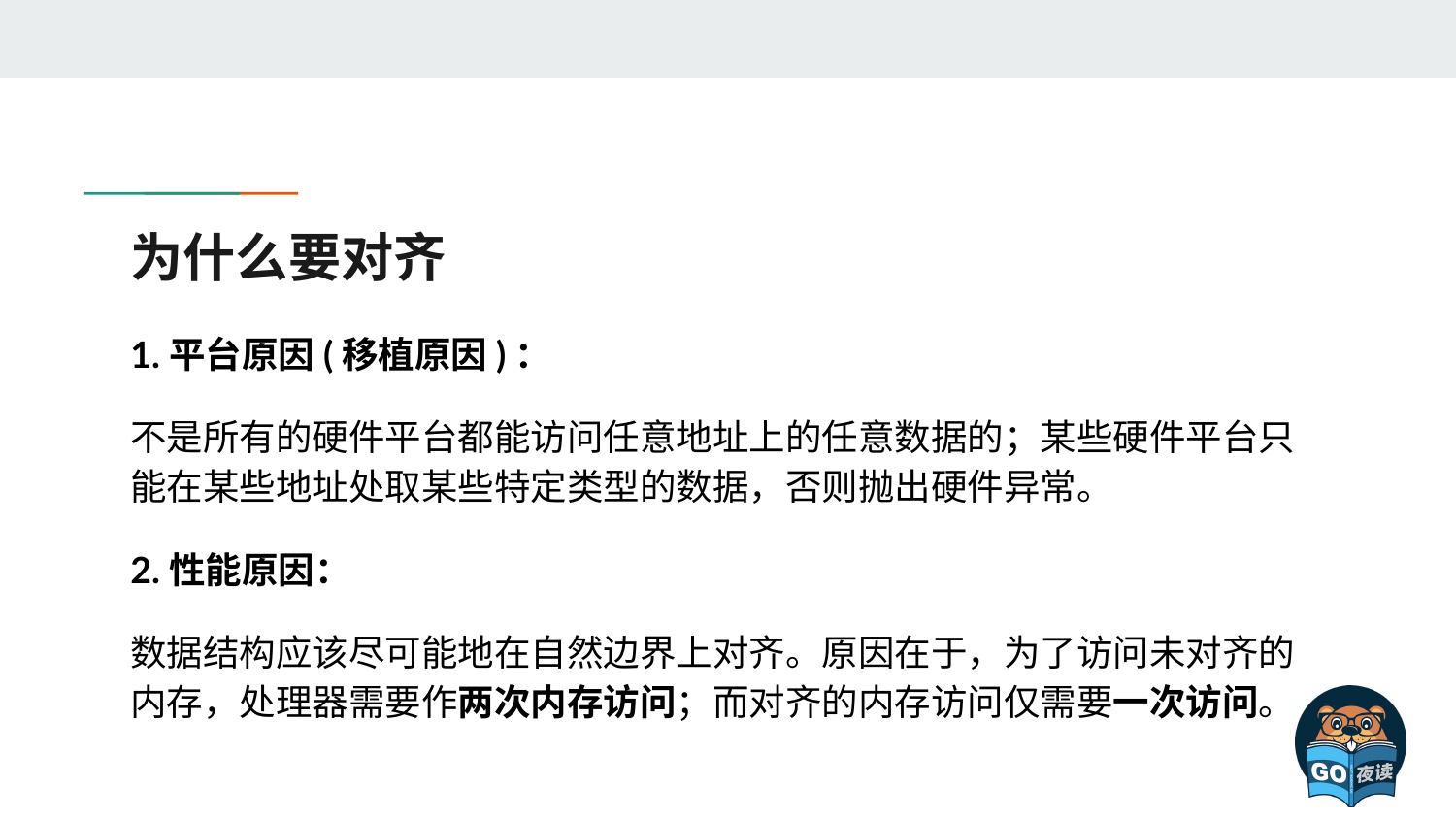

# 为什么要对齐
1.平台原因(移植原因)：
不是所有的硬件平台都能访问任意地址上的任意数据的；某些硬件平台只能在某些地址处取某些特定类型的数据，否则抛出硬件异常。
2.性能原因：
数据结构应该尽可能地在自然边界上对齐。原因在于，为了访问未对齐的内存，处理器需要作两次内存访问；而对齐的内存访问仅需要一次访问。